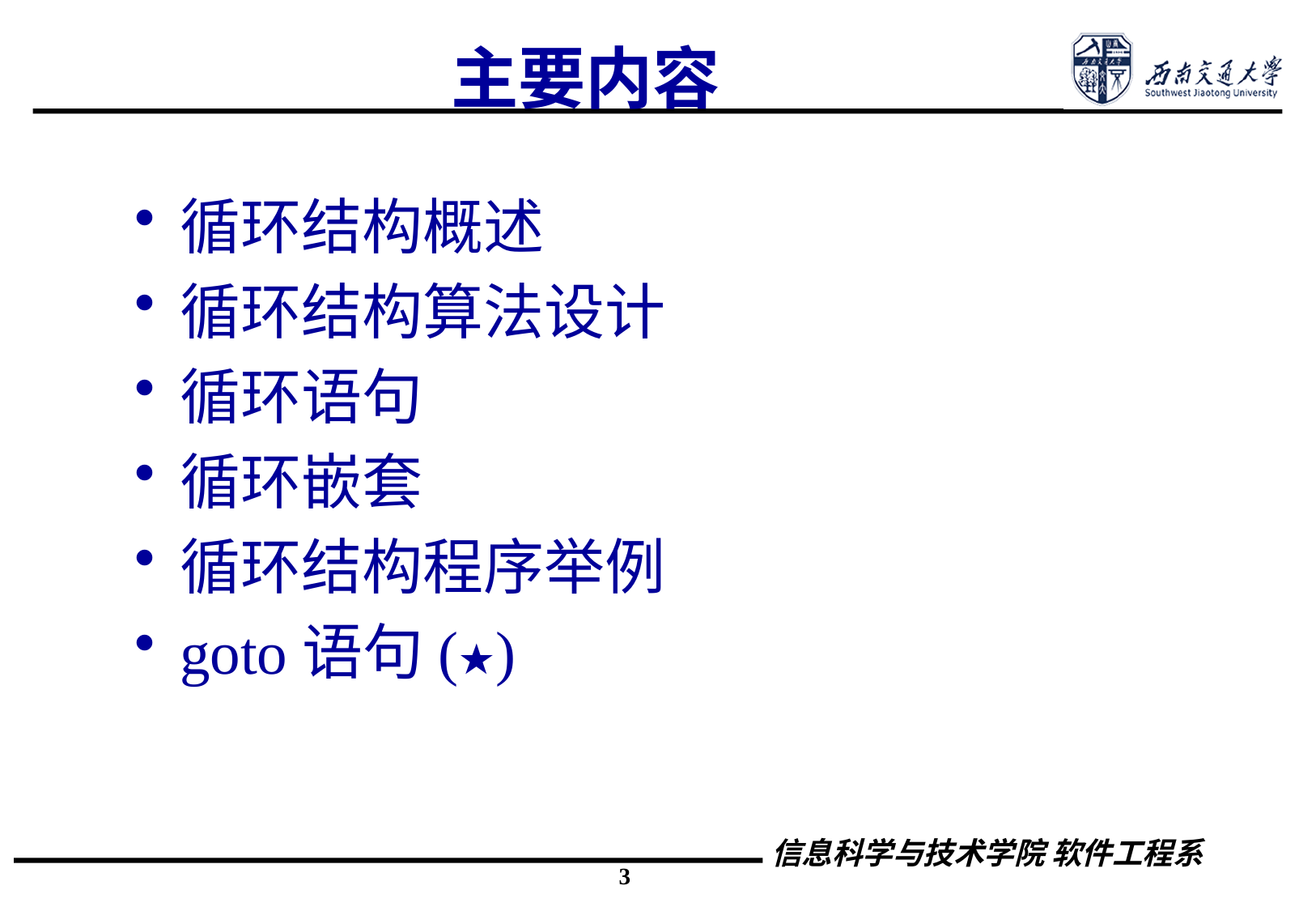

# 主要内容
循环结构概述
循环结构算法设计
循环语句
循环嵌套
循环结构程序举例
goto语句(★)
3